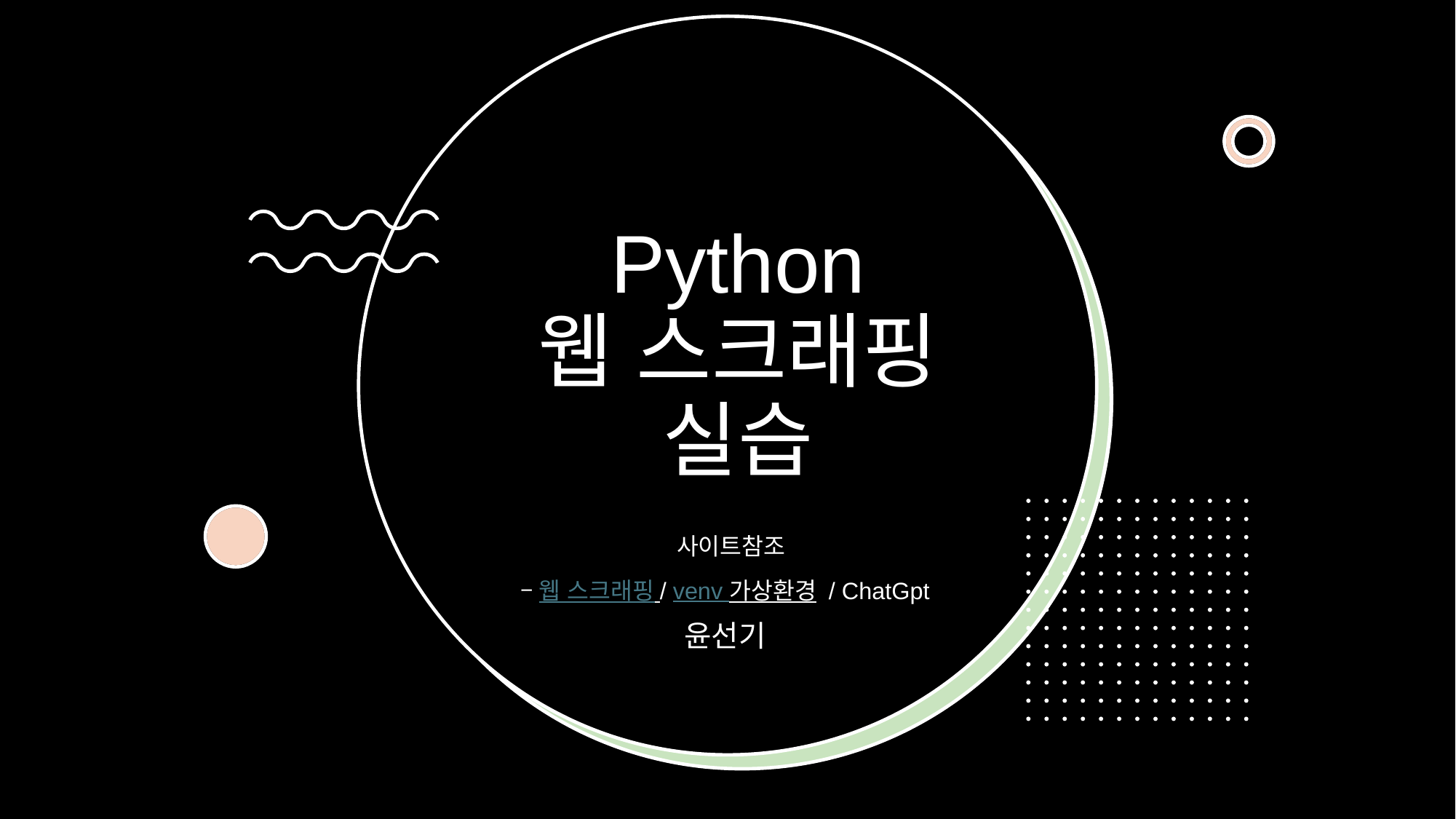

# Python 웹 스크래핑 실습

 사이트참조
–웹 스크래핑 / venv 가상환경 / ChatGpt
윤선기